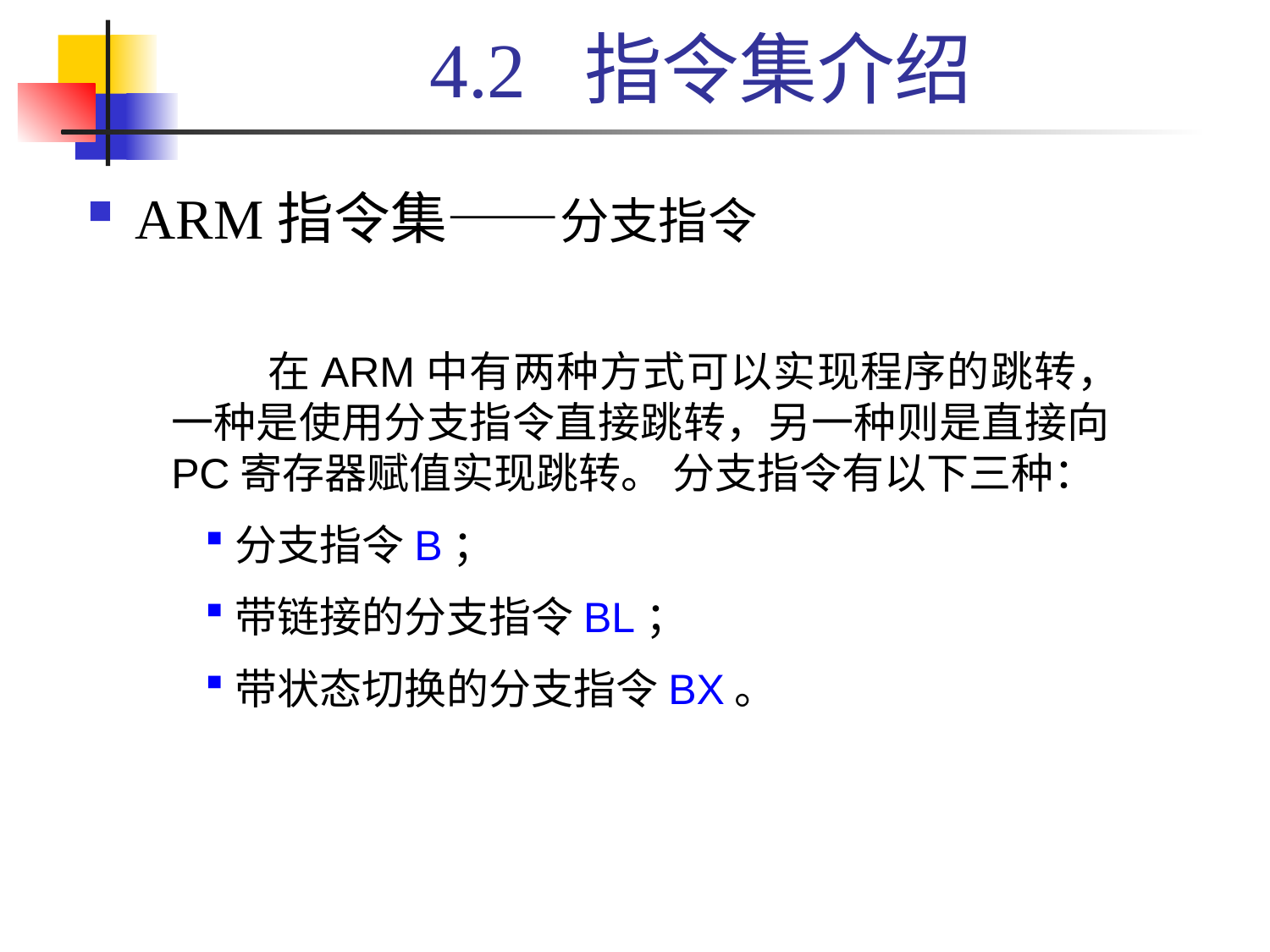

# 4.2  指令集介绍
ARM指令集——分支指令
        在ARM中有两种方式可以实现程序的跳转，一种是使用分支指令直接跳转，另一种则是直接向PC寄存器赋值实现跳转。 分支指令有以下三种：
分支指令B；
带链接的分支指令BL；
带状态切换的分支指令BX。